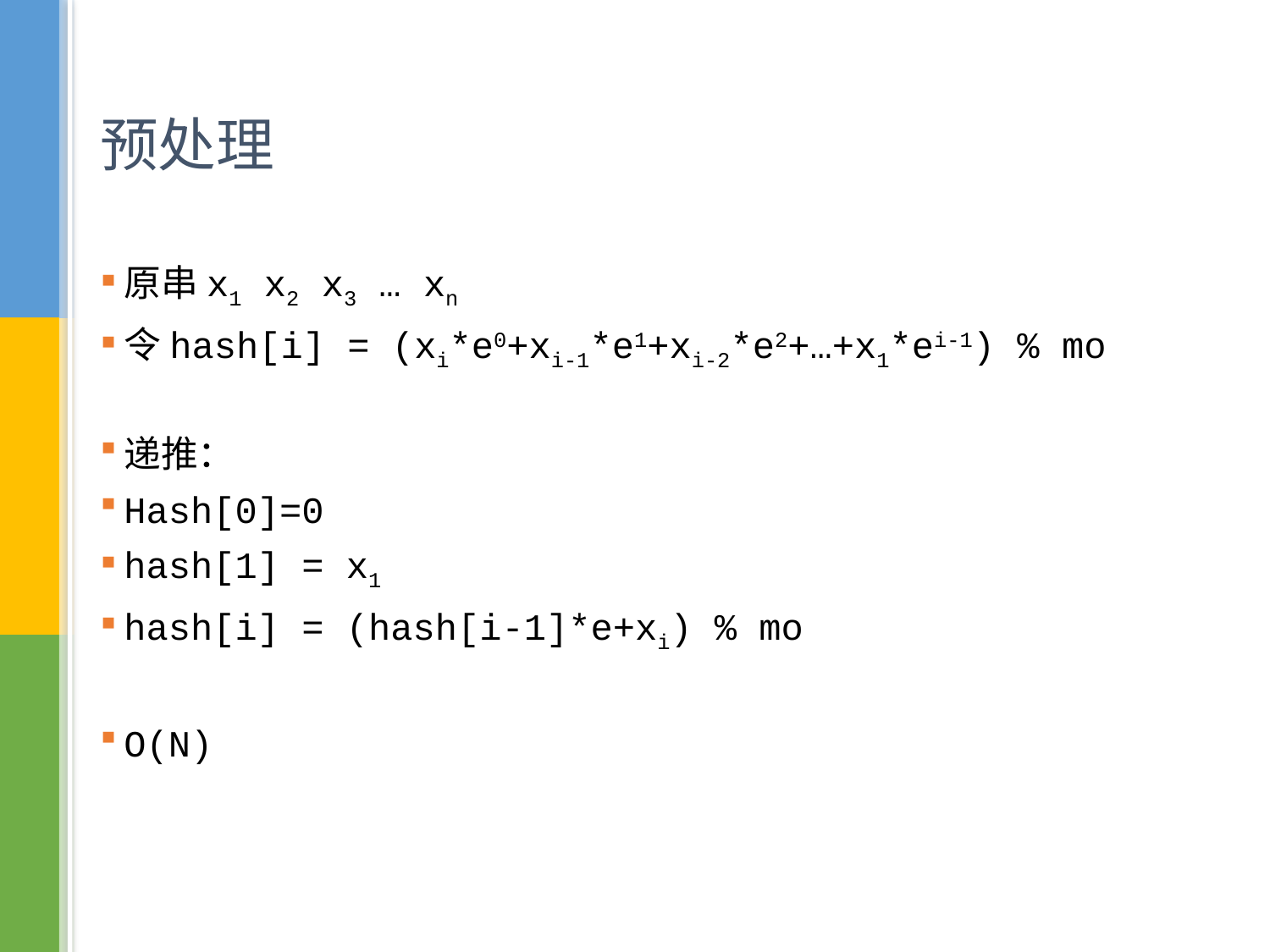

# 预处理
原串x1 x2 x3 … xn
令hash[i] = (xi*e0+xi-1*e1+xi-2*e2+…+x1*ei-1) % mo

递推：
Hash[0]=0
hash[1] = x1
hash[i] = (hash[i-1]*e+xi) % mo

O(N)